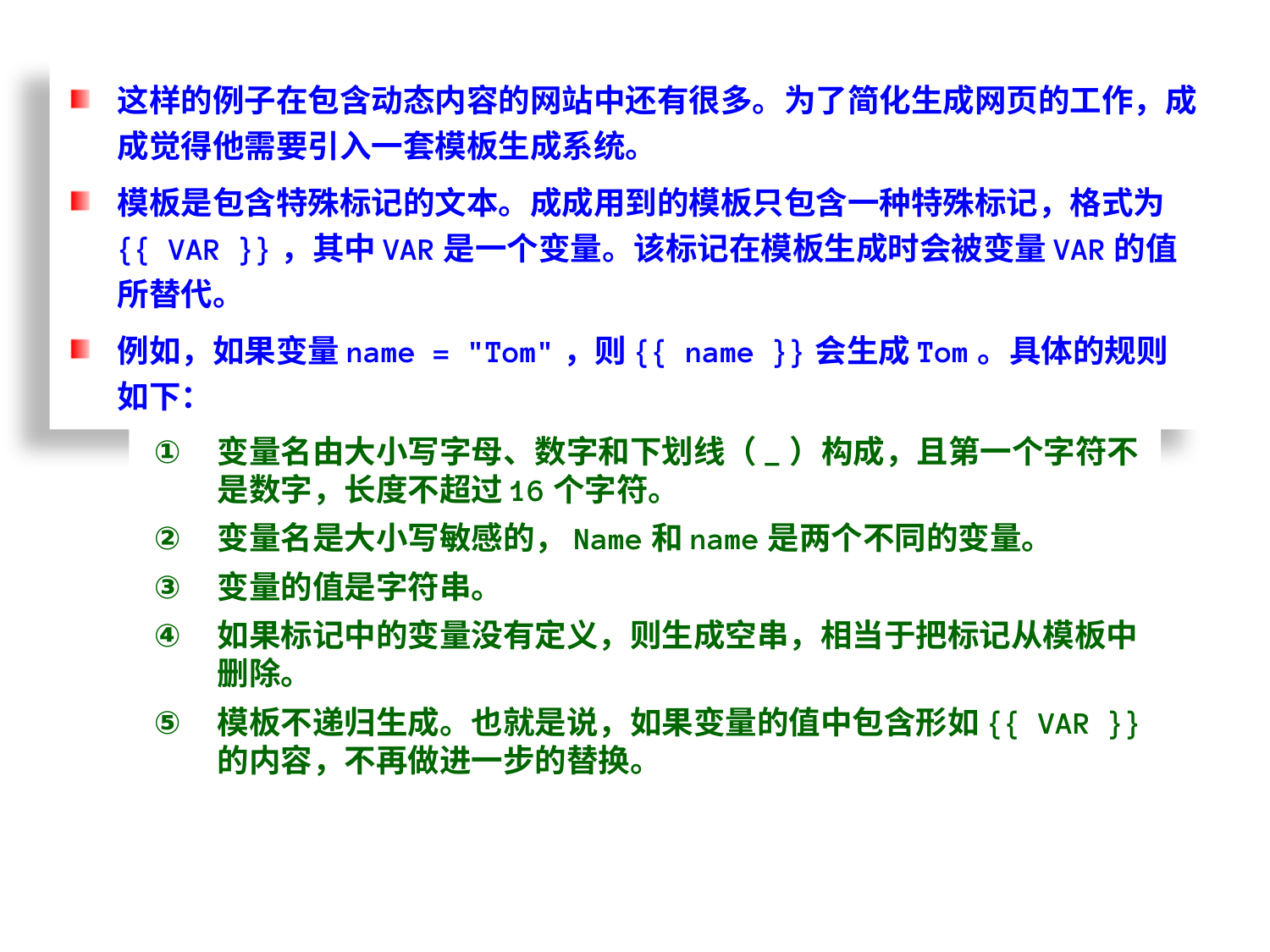

这样的例子在包含动态内容的网站中还有很多。为了简化生成网页的工作，成成觉得他需要引入一套模板生成系统。
模板是包含特殊标记的文本。成成用到的模板只包含一种特殊标记，格式为{{ VAR }}，其中VAR是一个变量。该标记在模板生成时会被变量VAR的值所替代。
例如，如果变量name = "Tom"，则{{ name }}会生成Tom。具体的规则如下：
变量名由大小写字母、数字和下划线（_）构成，且第一个字符不是数字，长度不超过16个字符。
变量名是大小写敏感的，Name和name是两个不同的变量。
变量的值是字符串。
如果标记中的变量没有定义，则生成空串，相当于把标记从模板中删除。
模板不递归生成。也就是说，如果变量的值中包含形如{{ VAR }}的内容，不再做进一步的替换。